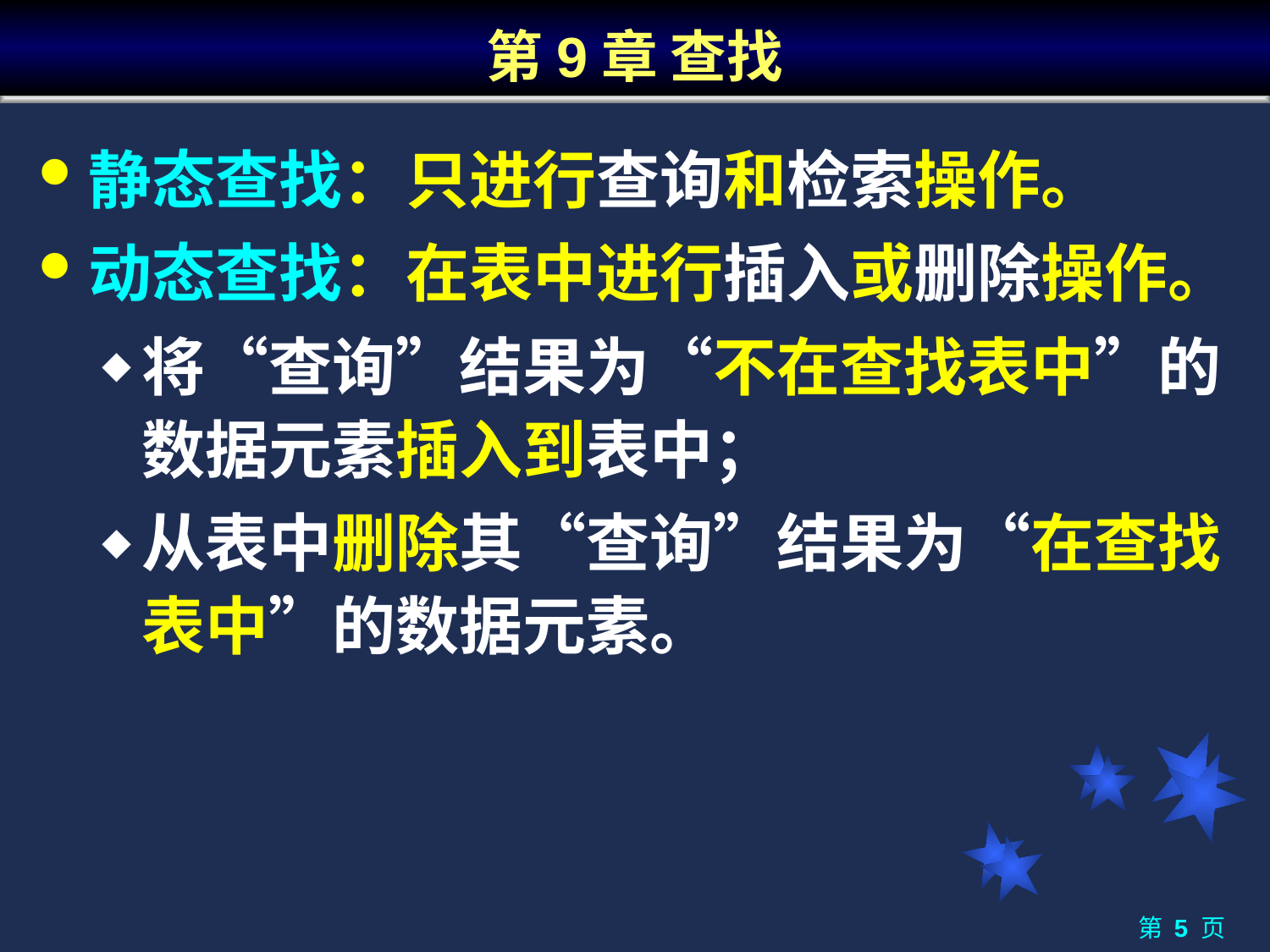

# 第9章 查找
静态查找：只进行查询和检索操作。
动态查找：在表中进行插入或删除操作。
将“查询”结果为“不在查找表中”的数据元素插入到表中；
从表中删除其“查询”结果为“在查找表中”的数据元素。
第 5 页